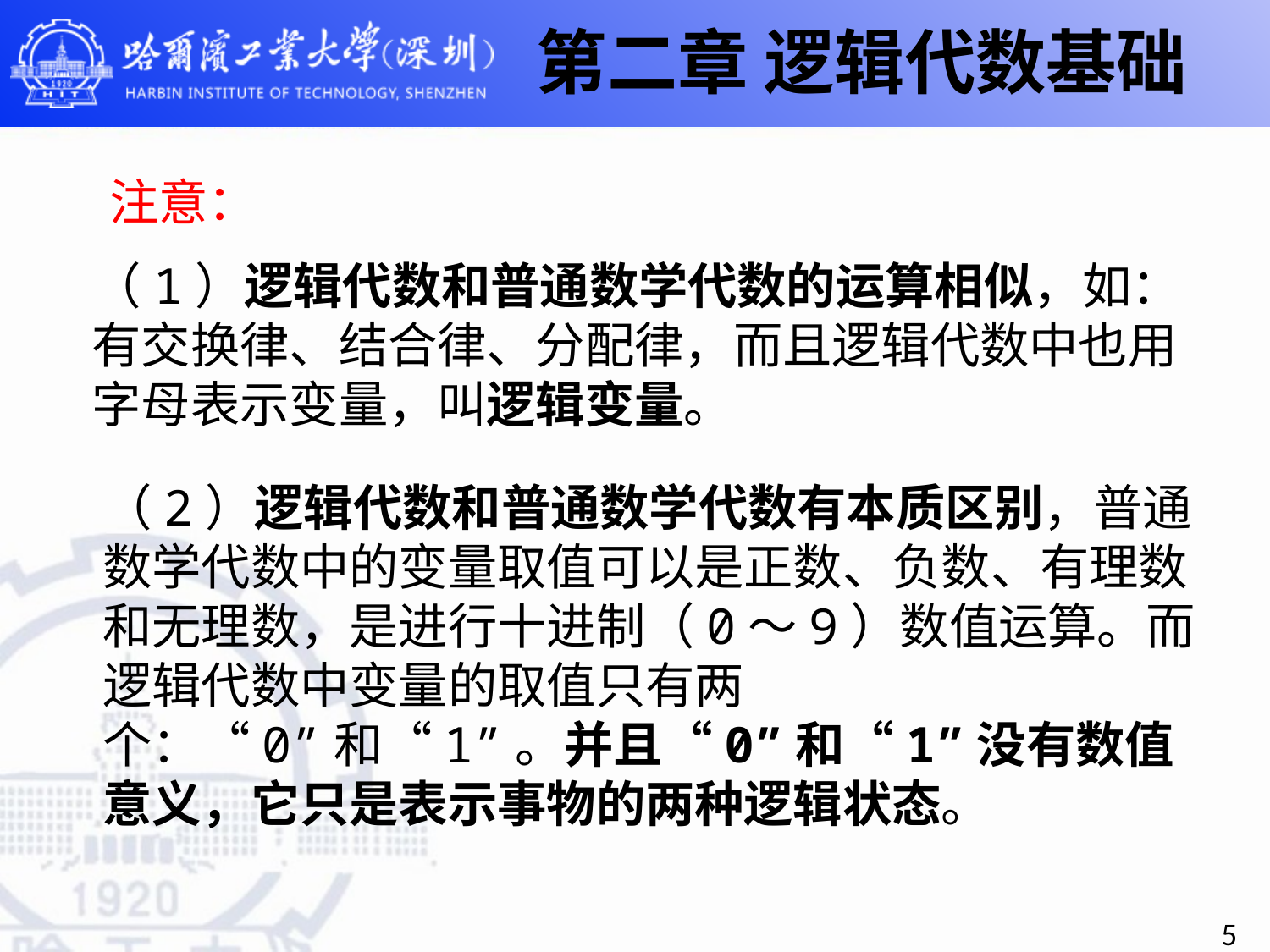

第二章 逻辑代数基础
注意：
（1）逻辑代数和普通数学代数的运算相似，如：有交换律、结合律、分配律，而且逻辑代数中也用字母表示变量，叫逻辑变量。
（2）逻辑代数和普通数学代数有本质区别，普通数学代数中的变量取值可以是正数、负数、有理数和无理数，是进行十进制（0～9）数值运算。而逻辑代数中变量的取值只有两个：“0”和“1”。并且“0”和“1”没有数值意义，它只是表示事物的两种逻辑状态。